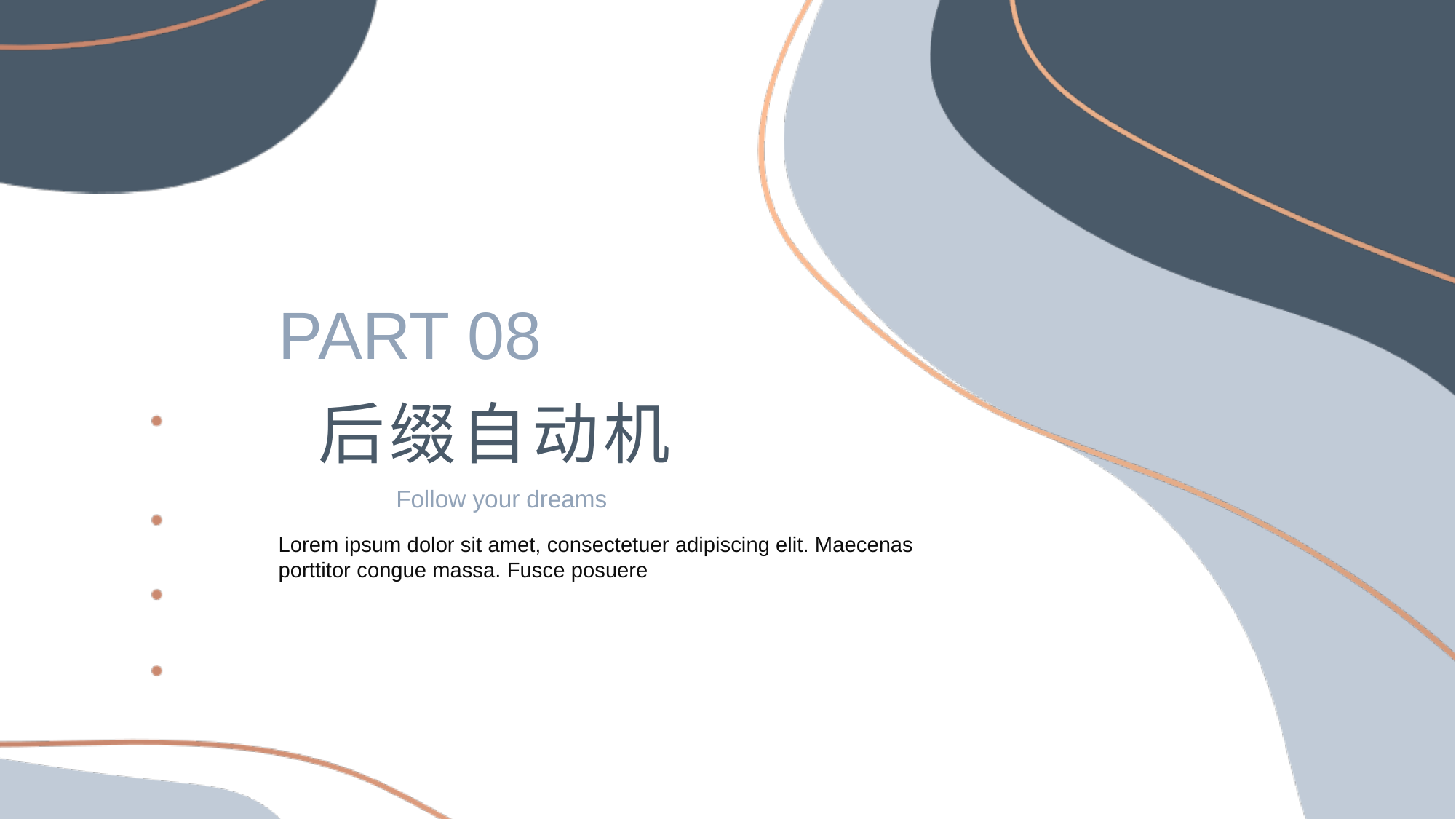

PART 08
后缀自动机
Follow your dreams
Lorem ipsum dolor sit amet, consectetuer adipiscing elit. Maecenas porttitor congue massa. Fusce posuere